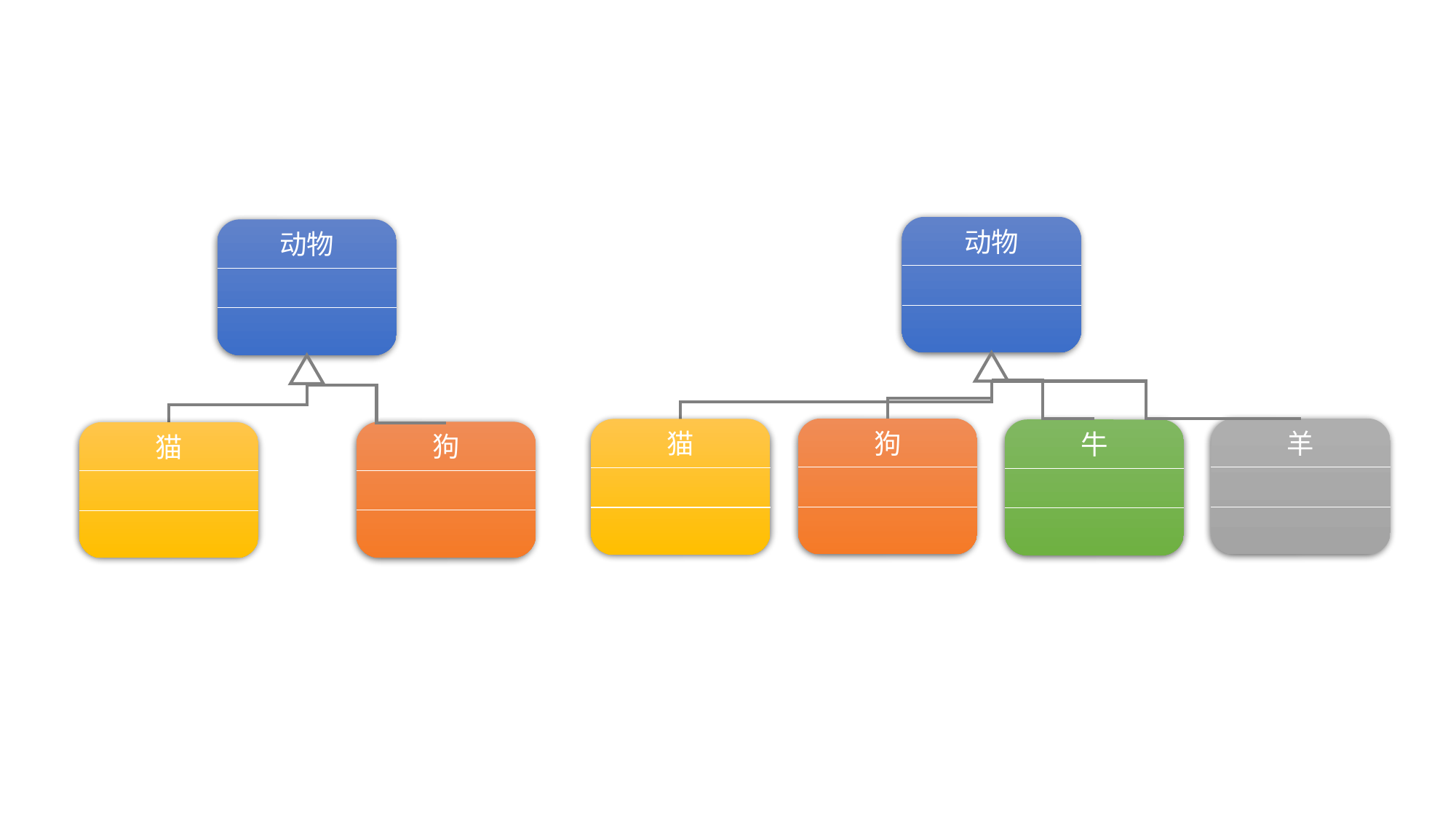

动物

动物

狗

羊

猫

牛

狗

猫